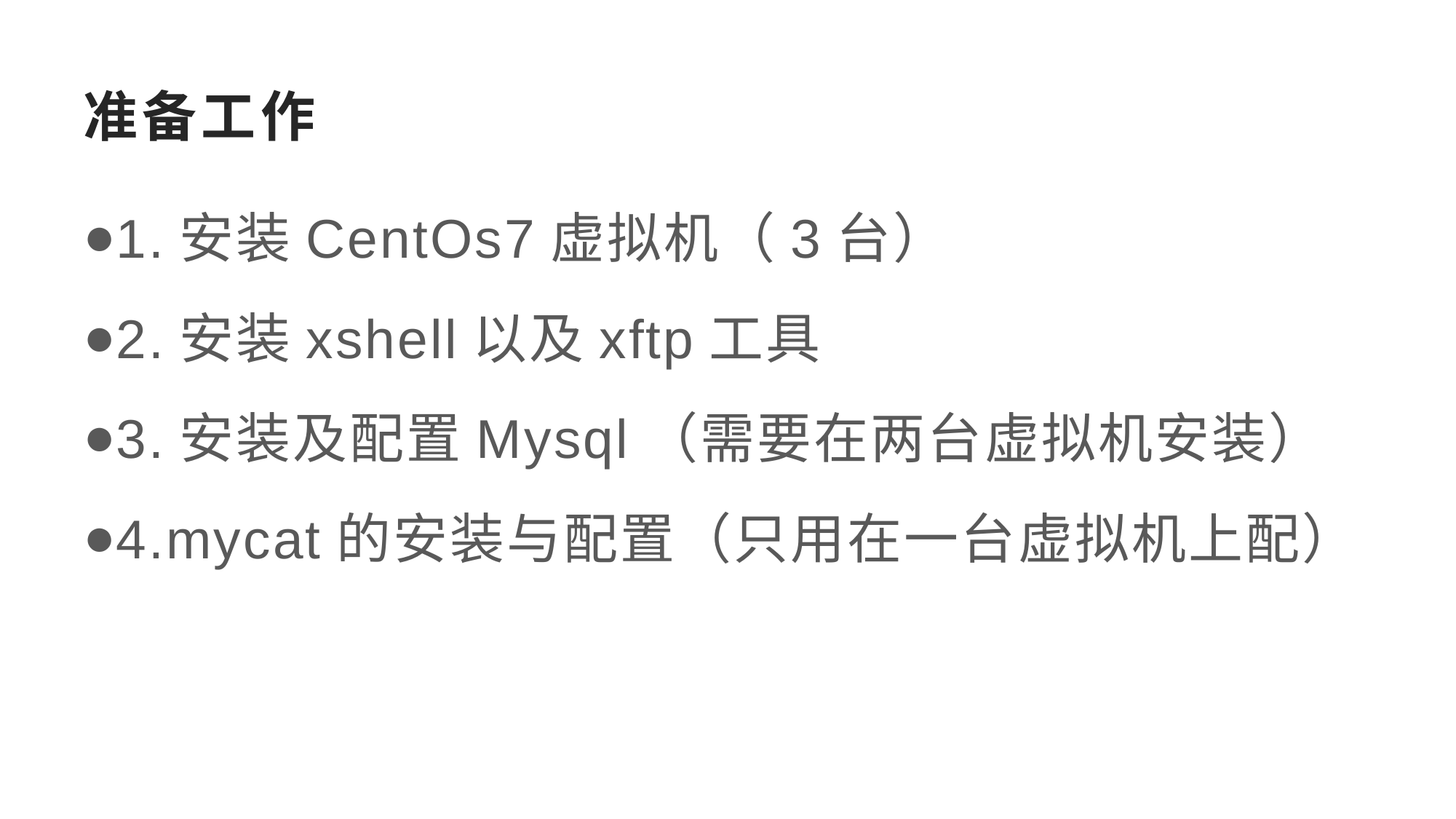

# 准备工作
1.安装CentOs7虚拟机（3台）
2.安装xshell以及xftp工具
3.安装及配置Mysql（需要在两台虚拟机安装）
4.mycat的安装与配置（只用在一台虚拟机上配）